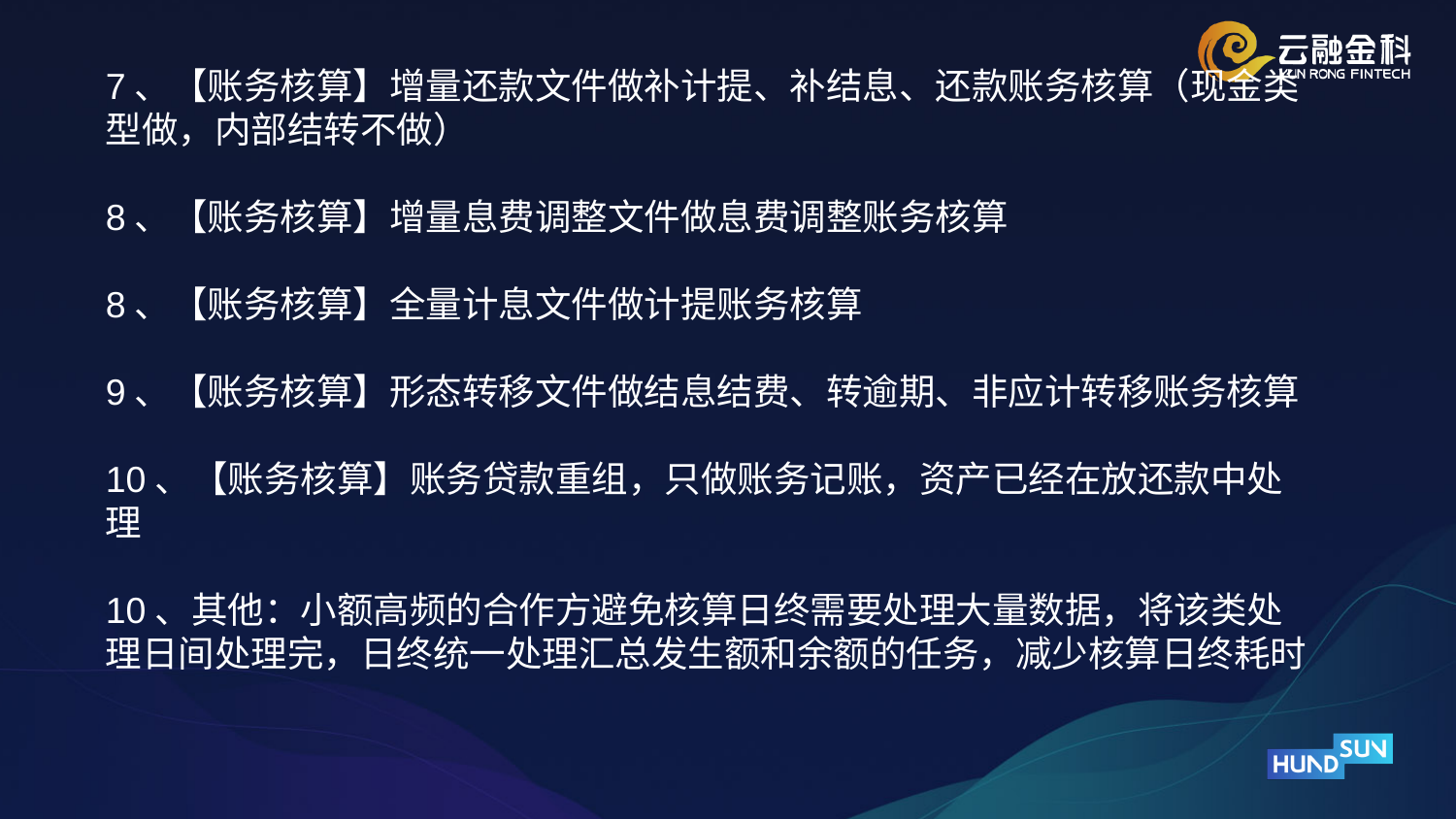

7、【账务核算】增量还款文件做补计提、补结息、还款账务核算（现金类型做，内部结转不做）

8、【账务核算】增量息费调整文件做息费调整账务核算

8、【账务核算】全量计息文件做计提账务核算

9、【账务核算】形态转移文件做结息结费、转逾期、非应计转移账务核算

10、【账务核算】账务贷款重组，只做账务记账，资产已经在放还款中处理

10、其他：小额高频的合作方避免核算日终需要处理大量数据，将该类处理日间处理完，日终统一处理汇总发生额和余额的任务，减少核算日终耗时